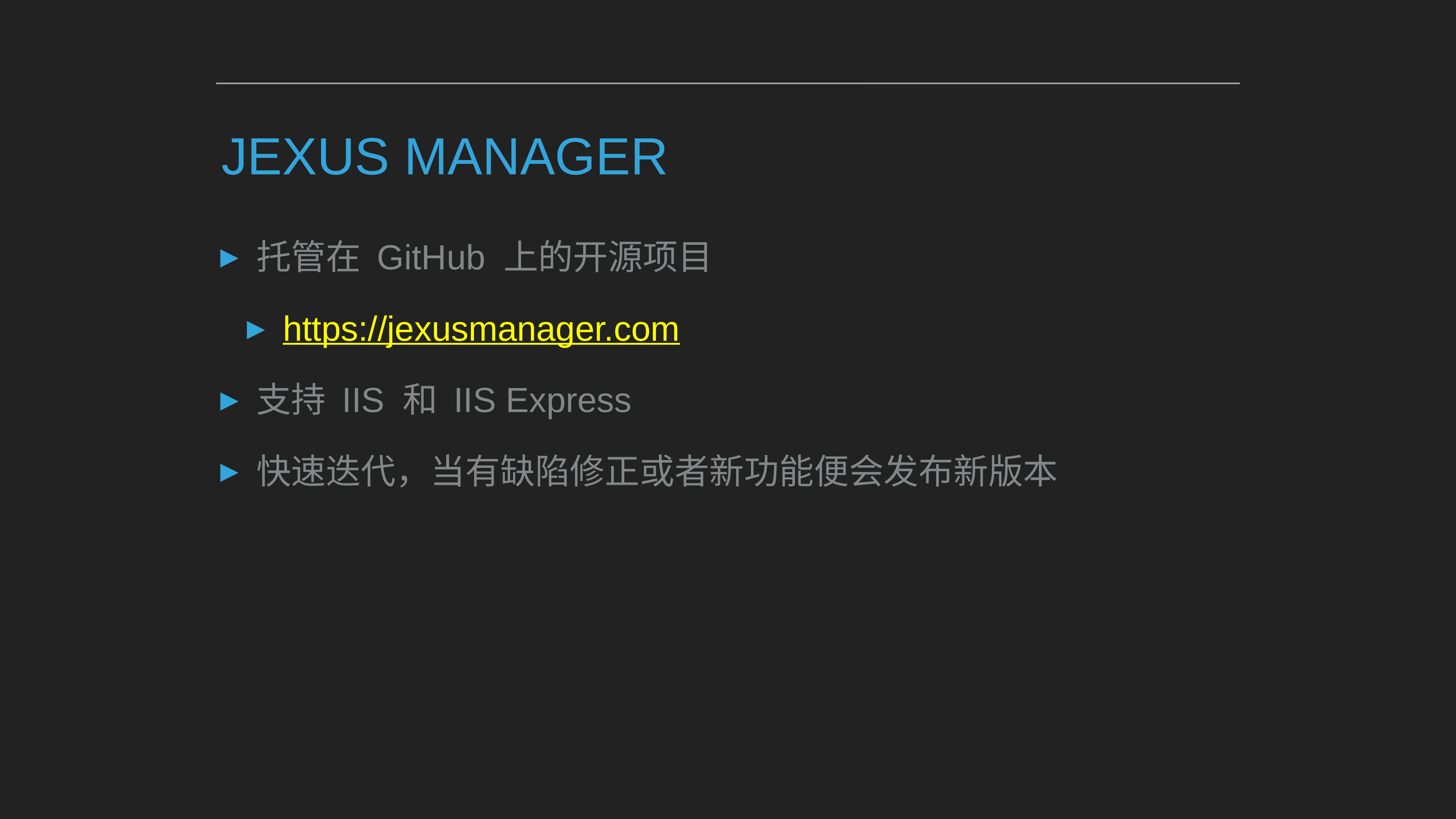

# JeXUS Manager
托管在 GitHub 上的开源项目
https://jexusmanager.com
支持 IIS 和 IIS Express
快速迭代，当有缺陷修正或者新功能便会发布新版本